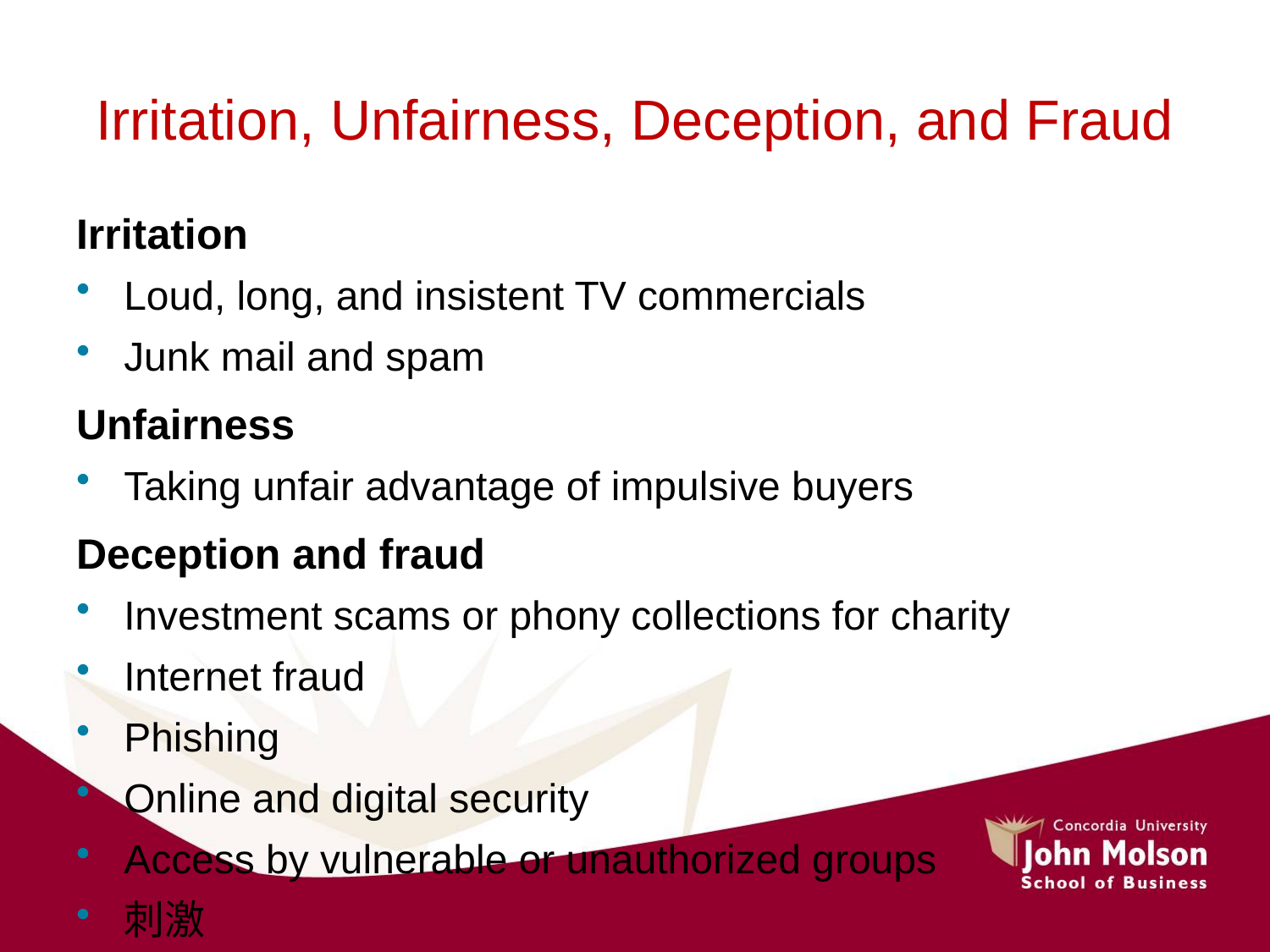

# Irritation, Unfairness, Deception, and Fraud
Irritation
Loud, long, and insistent TV commercials
Junk mail and spam
Unfairness
Taking unfair advantage of impulsive buyers
Deception and fraud
Investment scams or phony collections for charity
Internet fraud
Phishing
Online and digital security
Access by vulnerable or unauthorized groups
刺激
响亮、冗长、持续不断的电视广告
垃圾邮件和垃圾邮件
不公平
不公平地利用冲动的买家
欺骗和欺诈
投资诈骗或慈善募捐
网络诈骗
网络钓鱼
在线和数字安全
易受攻击或未经授权的团体访问